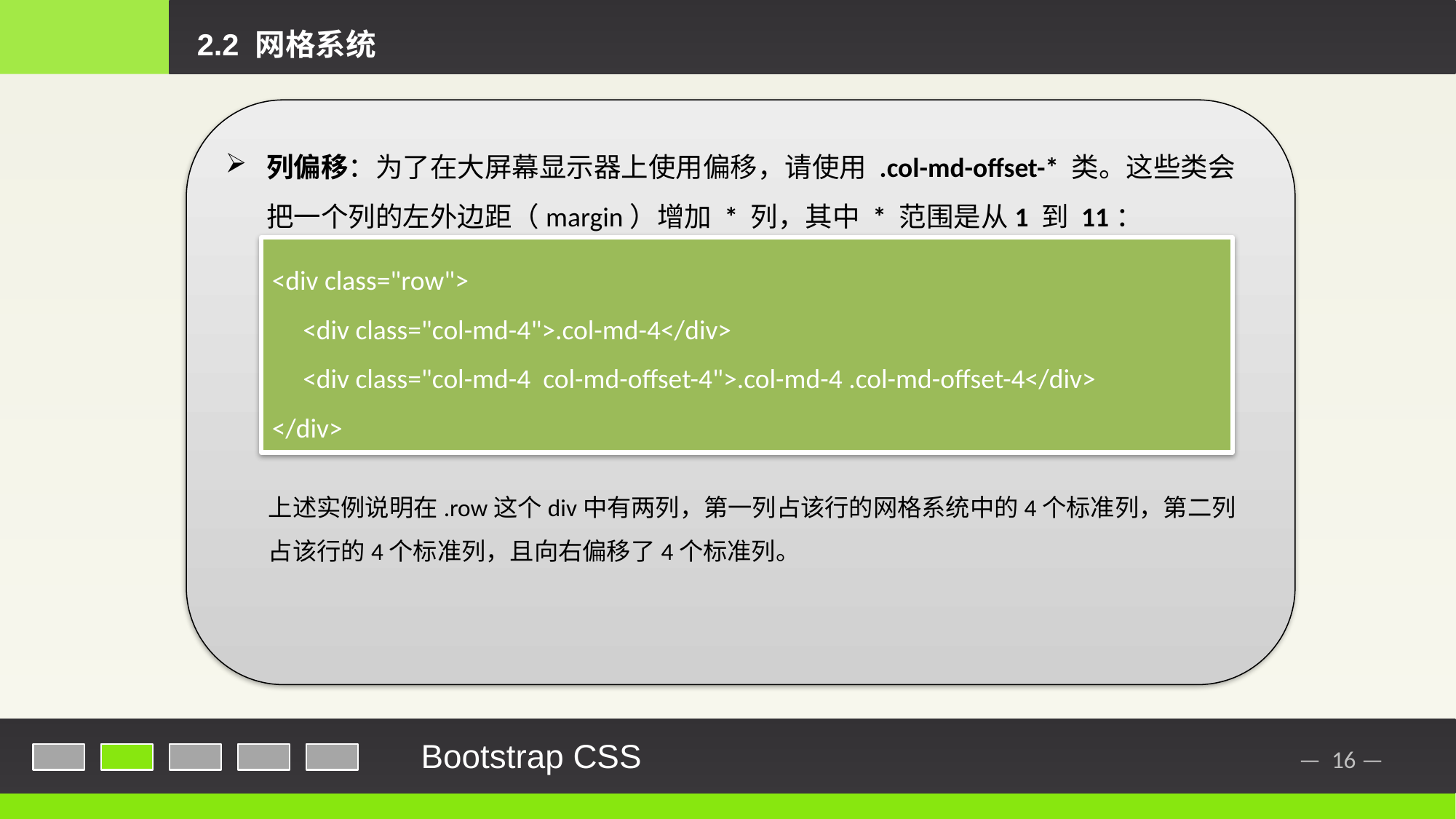

2.2 网格系统
列偏移：为了在大屏幕显示器上使用偏移，请使用 .col-md-offset-* 类。这些类会把一个列的左外边距（margin）增加 * 列，其中 * 范围是从1 到 11：

上述实例说明在.row这个div中有两列，第一列占该行的网格系统中的4个标准列，第二列占该行的4个标准列，且向右偏移了4个标准列。

<div class="row">
     <div class="col-md-4">.col-md-4</div>
     <div class="col-md-4  col-md-offset-4">.col-md-4 .col-md-offset-4</div>
</div>